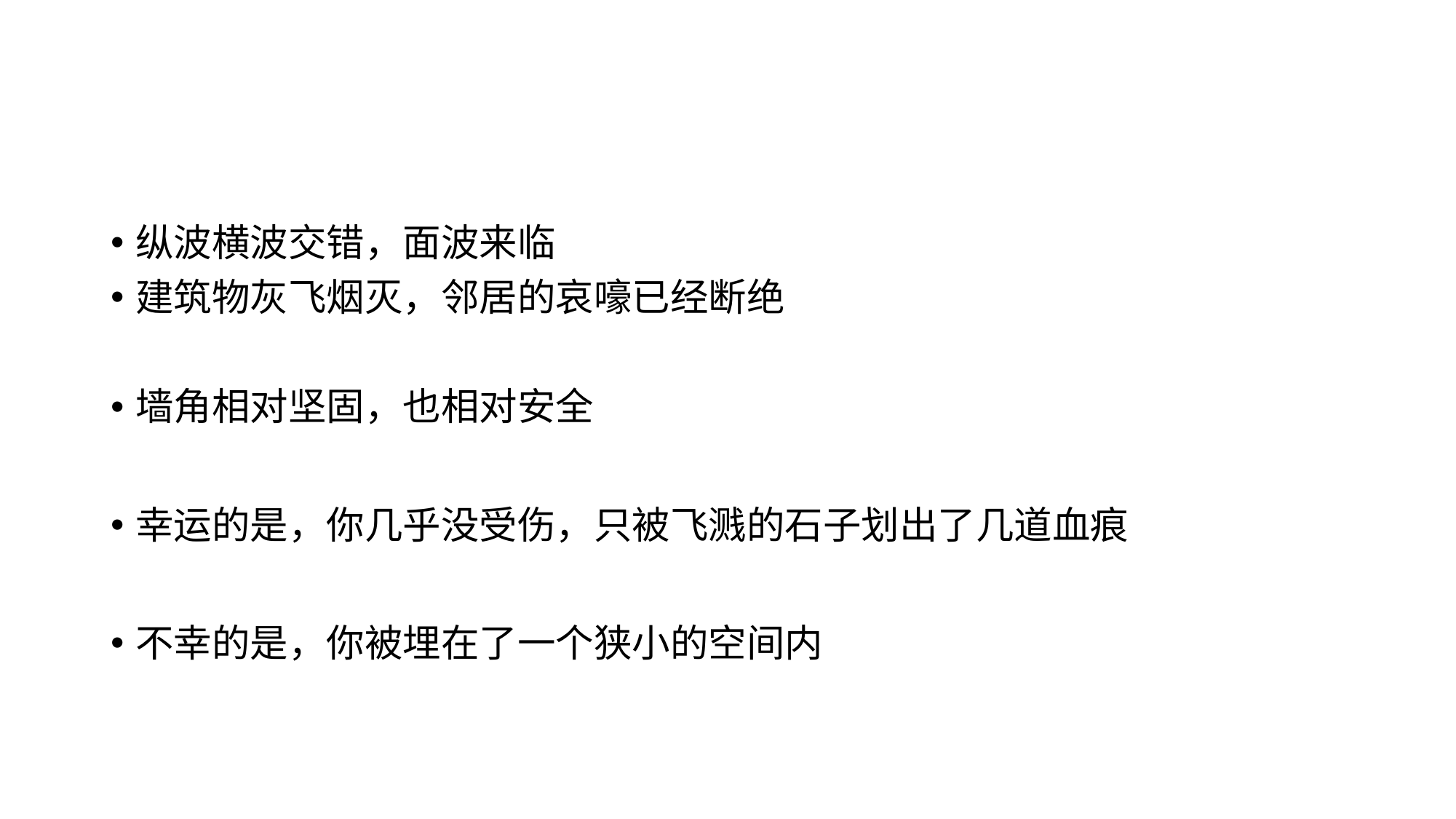

纵波横波交错，面波来临
建筑物灰飞烟灭，邻居的哀嚎已经断绝

墙角相对坚固，也相对安全
炉铲炉铲炉铲炉铲炉铲
幸运的是，你几乎没受伤，只被飞溅的石子划出了几道血痕
打火机打火机打火机打火机
不幸的是，你被埋在了一个狭小的空间内
药盒药盒药盒药盒